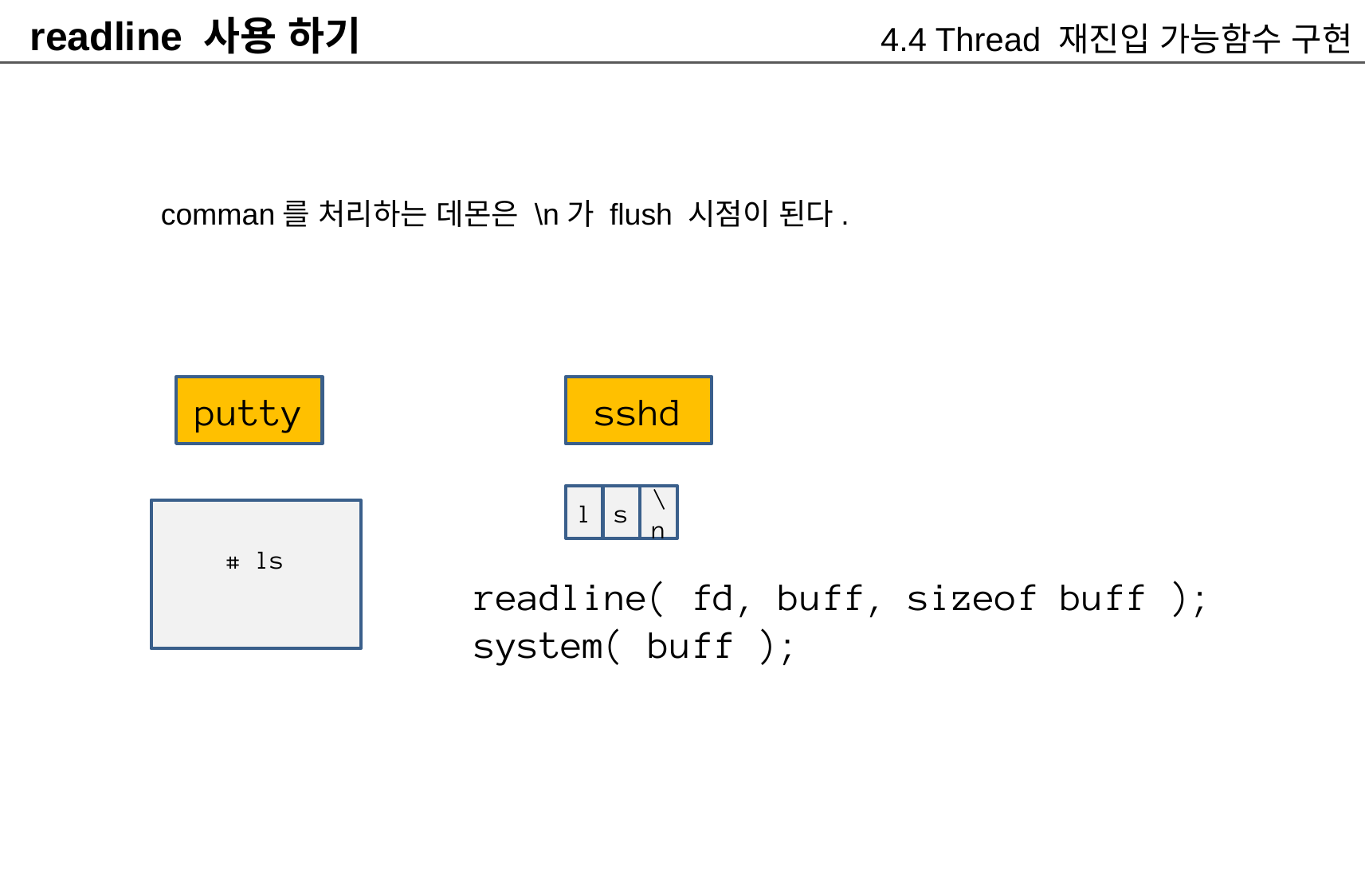

# readline 사용 하기
4.4 Thread 재진입 가능함수 구현

comman를 처리하는 데몬은 \n가 flush 시점이 된다.
putty
sshd
l
s
\n
# ls

readline( fd, buff, sizeof buff );
system( buff );